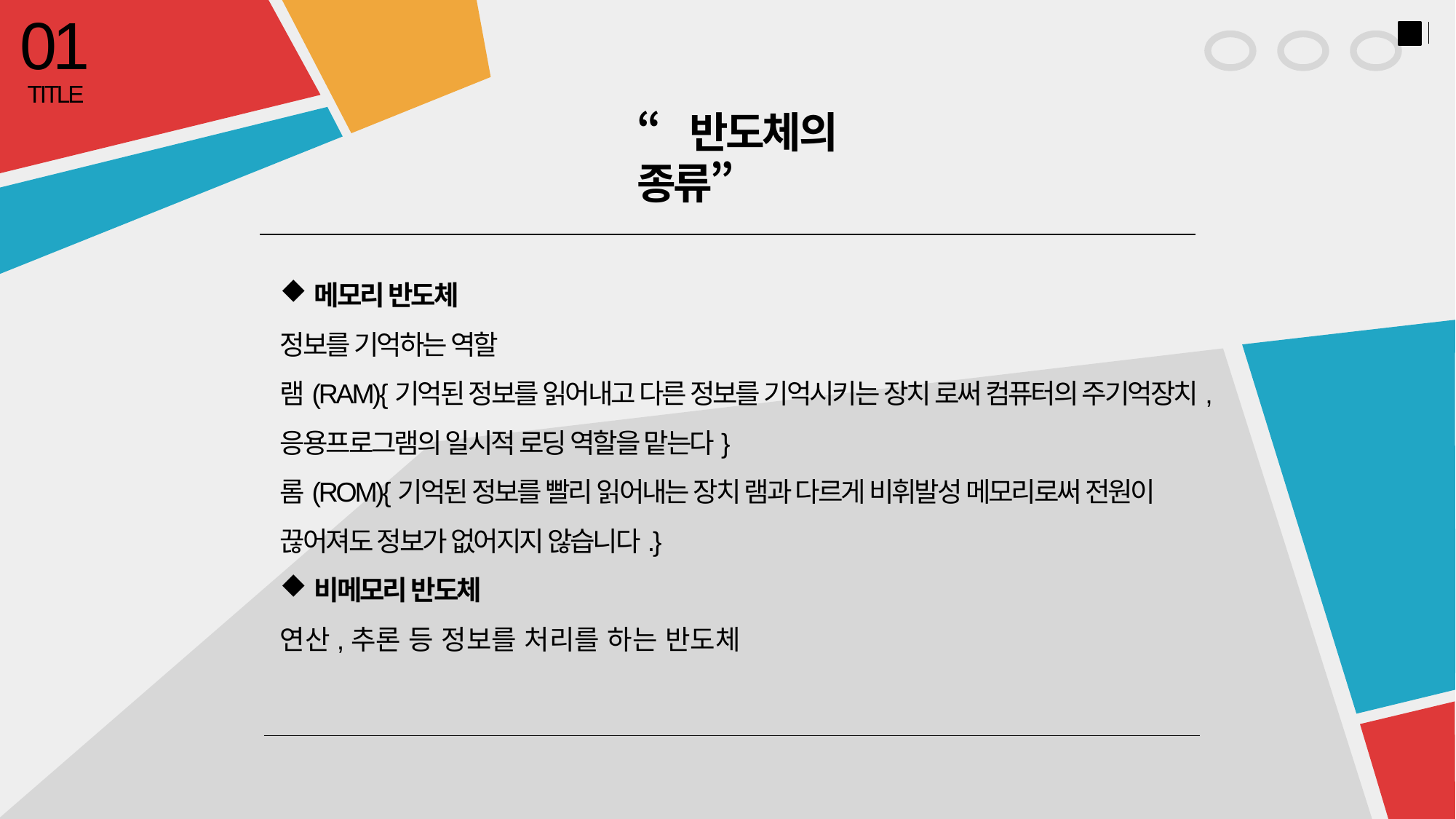

01
 TITLE

“반도체의 종류”

메모리 반도체
정보를 기억하는 역할
램(RAM){기억된 정보를 읽어내고 다른 정보를 기억시키는 장치 로써 컴퓨터의 주기억장치,응용프로그램의 일시적 로딩 역할을 맡는다}
롬(ROM){기억된 정보를 빨리 읽어내는 장치 램과 다르게 비휘발성 메모리로써 전원이 끊어져도 정보가 없어지지 않습니다.}
비메모리 반도체
연산,추론 등 정보를 처리를 하는 반도체